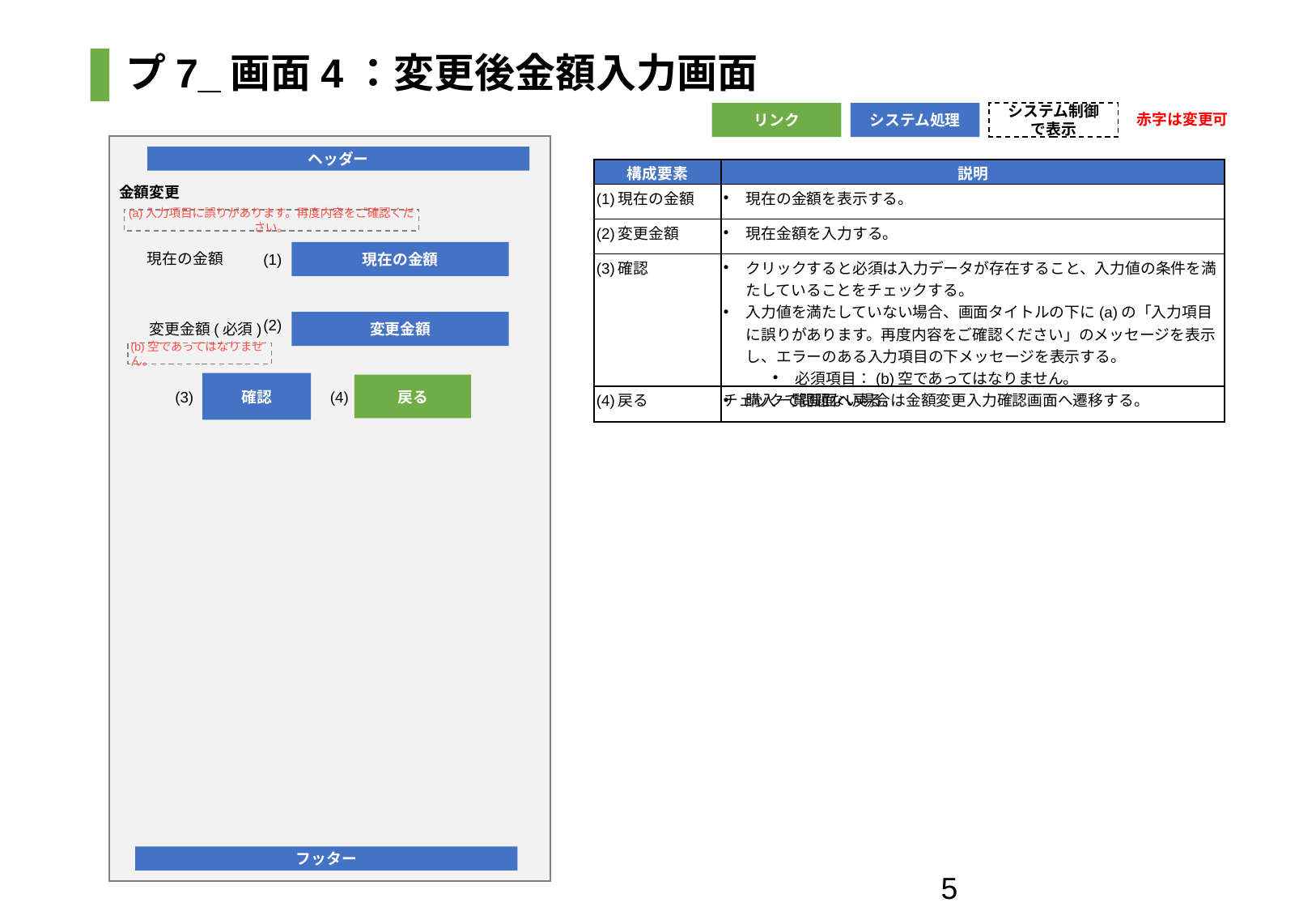

# プ7_画面4：変更後金額入力画⾯
赤字は変更可
リンク
システム処理
システム制御で表示

ヘッダー
| 構成要素 | 説明 |
| --- | --- |
| (1)現在の金額 | 現在の金額を表示する。 |
| (2)変更金額 | 現在金額を入力する。 |
| (3)確認 | クリックすると必須は入力データが存在すること、入力値の条件を満たしていることをチェックする。 入力値を満たしていない場合、画面タイトルの下に(a)の「入力項目に誤りがあります。再度内容をご確認ください」のメッセージを表示し、エラーのある入力項目の下メッセージを表示する。 必須項目：(b)空であってはなりません。 チェックで問題ない場合は金額変更入力確認画面へ遷移する。 |
| (4)戻る | 購入一覧画面へ戻る。 |
金額変更
(a)入力項目に誤りがあります。再度内容をご確認ください。
現在の金額
現在の金額
(1)
変更金額
(2)
変更金額(必須)
(b)空であってはなりません。
確認
戻る
(3)
(4)
フッター
5